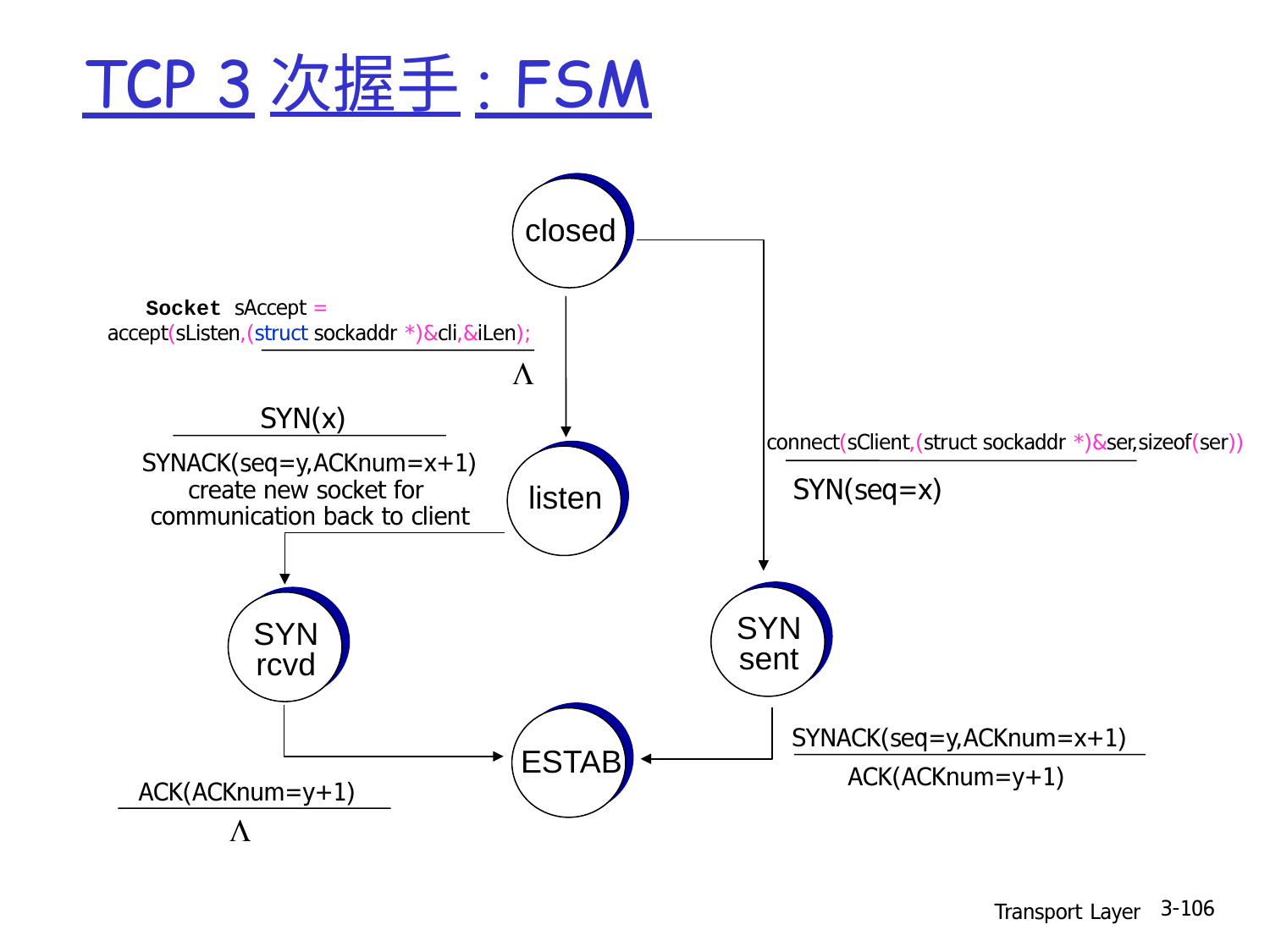

# TCP 3次握手: FSM

closed

   Socket sAccept =
accept(sListen,(struct sockaddr *)&cli,&iLen);

Λ

SYN(x)

SYNACK(seq=y,ACKnum=x+1)
create new socket for
communication back to client
connect(sClient,(struct sockaddr *)&ser,sizeof(ser))

SYN(seq=x)
listen

SYN
sent
SYN
rcvd

SYNACK(seq=y,ACKnum=x+1)

ACK(ACKnum=y+1)

ESTAB

ACK(ACKnum=y+1)

Λ

Transport Layer
3-106